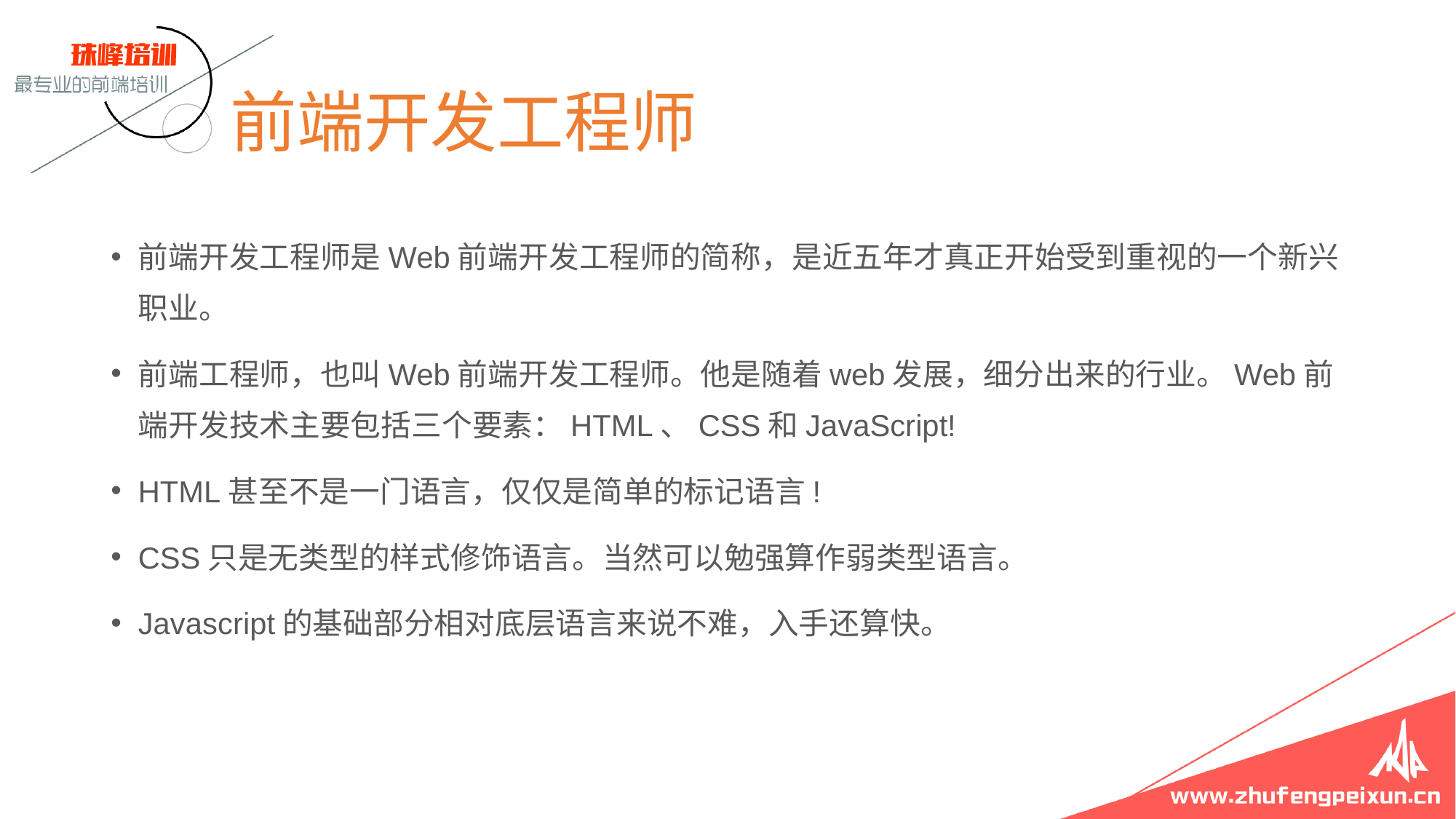

# 前端开发工程师
前端开发工程师是Web前端开发工程师的简称，是近五年才真正开始受到重视的一个新兴职业。
前端工程师，也叫Web前端开发工程师。他是随着web发展，细分出来的行业。Web前端开发技术主要包括三个要素：HTML、CSS和JavaScript!
HTML甚至不是一门语言，仅仅是简单的标记语言!
CSS只是无类型的样式修饰语言。当然可以勉强算作弱类型语言。
Javascript的基础部分相对底层语言来说不难，入手还算快。